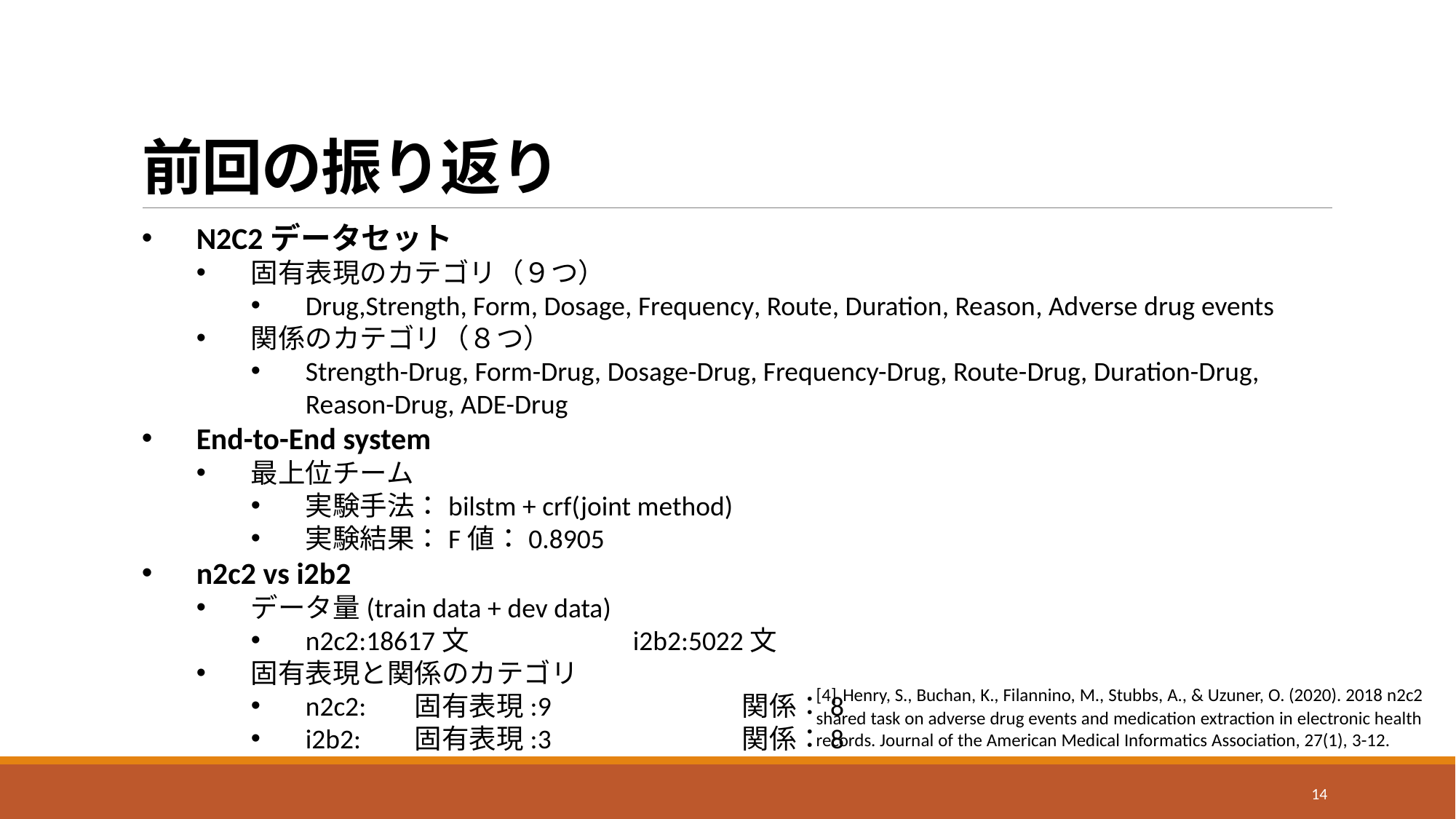

# 前回の振り返り
N2C2データセット
固有表現のカテゴリ（９つ）
Drug,Strength, Form, Dosage, Frequency, Route, Duration, Reason, Adverse drug events
関係のカテゴリ（８つ）
Strength-Drug, Form-Drug, Dosage-Drug, Frequency-Drug, Route-Drug, Duration-Drug, Reason-Drug, ADE-Drug
End-to-End system
最上位チーム
実験手法：bilstm + crf(joint method)
実験結果：F値：0.8905
n2c2 vs i2b2
データ量(train data + dev data)
n2c2:18617文		i2b2:5022文
固有表現と関係のカテゴリ
n2c2:	固有表現:9		関係：8
i2b2:	固有表現:3		関係：8
[4] Henry, S., Buchan, K., Filannino, M., Stubbs, A., & Uzuner, O. (2020). 2018 n2c2 shared task on adverse drug events and medication extraction in electronic health records. Journal of the American Medical Informatics Association, 27(1), 3-12.
14